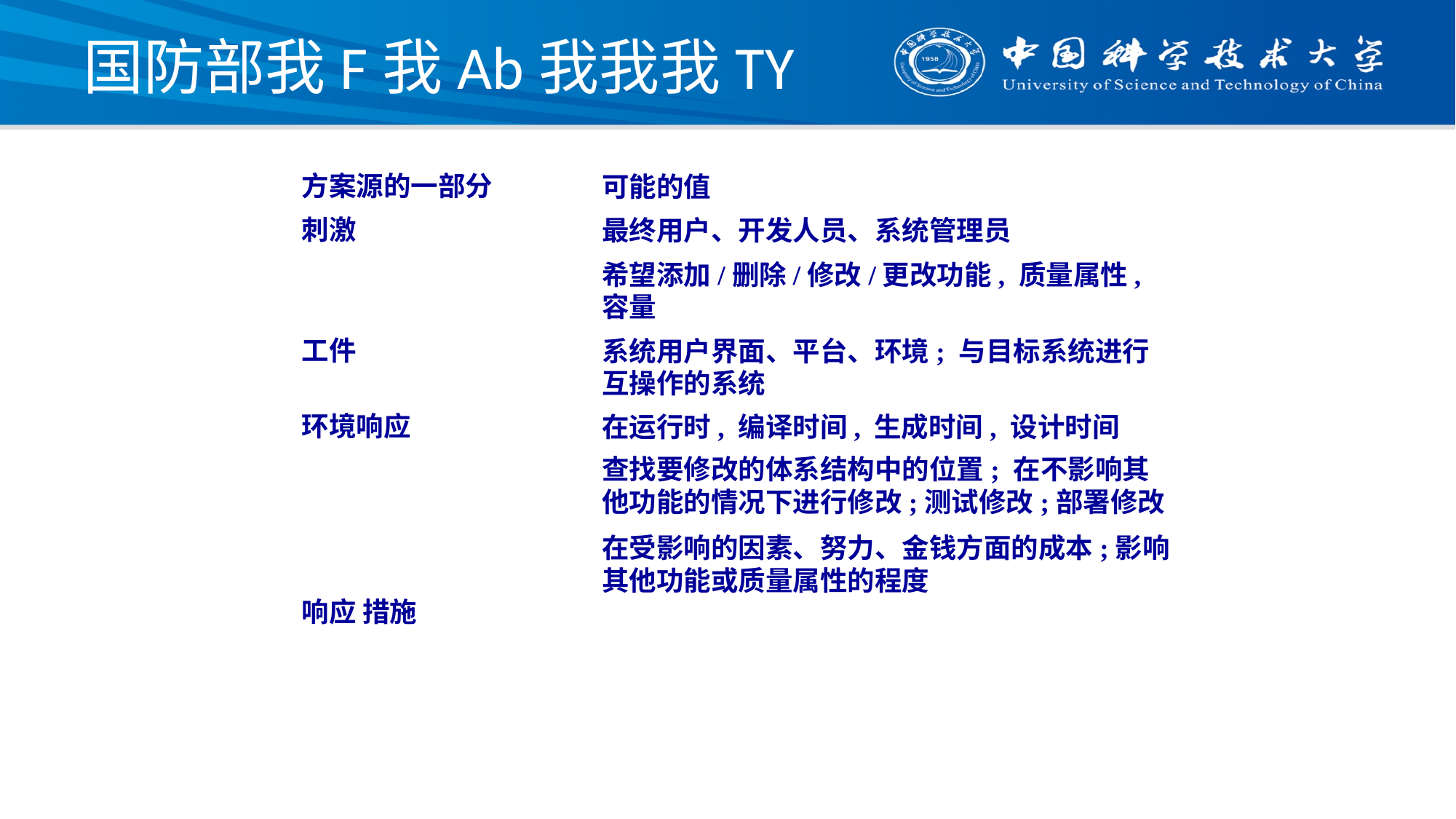

# 国防部我F我Ab我我我TY
方案源的一部分
刺激
可能的值
最终用户、开发人员、系统管理员
希望添加/删除/修改/更改功能, 质量属性, 容量
系统用户界面、平台、环境; 与目标系统进行互操作的系统
在运行时, 编译时间, 生成时间, 设计时间
查找要修改的体系结构中的位置; 在不影响其他功能的情况下进行修改;测试修改;部署修改
在受影响的因素、努力、金钱方面的成本;影响其他功能或质量属性的程度
工件
环境响应
响应 措施